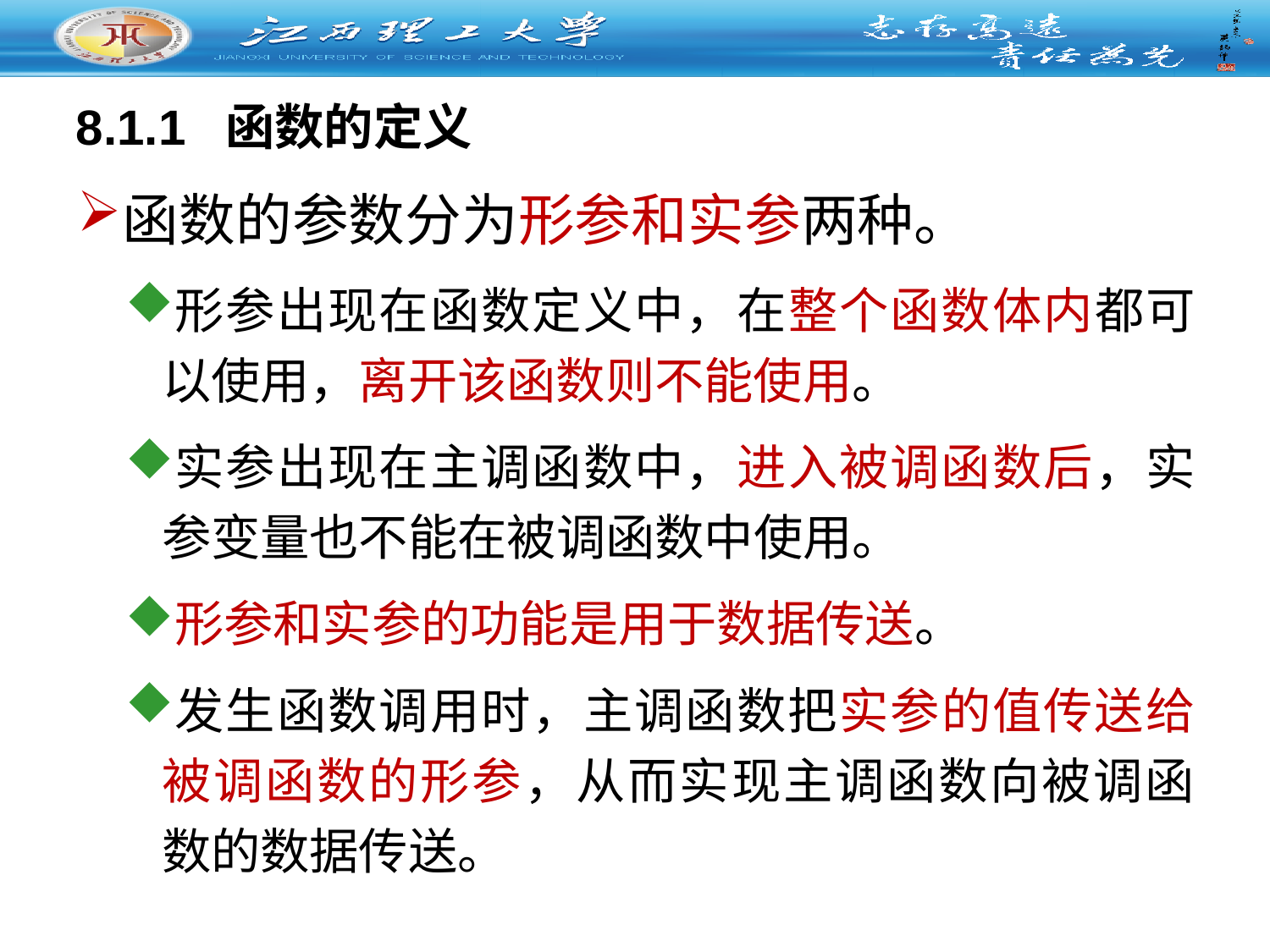

8.1.1  函数的定义
函数的参数分为形参和实参两种。
形参出现在函数定义中，在整个函数体内都可以使用，离开该函数则不能使用。
实参出现在主调函数中，进入被调函数后，实参变量也不能在被调函数中使用。
形参和实参的功能是用于数据传送。
发生函数调用时，主调函数把实参的值传送给被调函数的形参，从而实现主调函数向被调函数的数据传送。